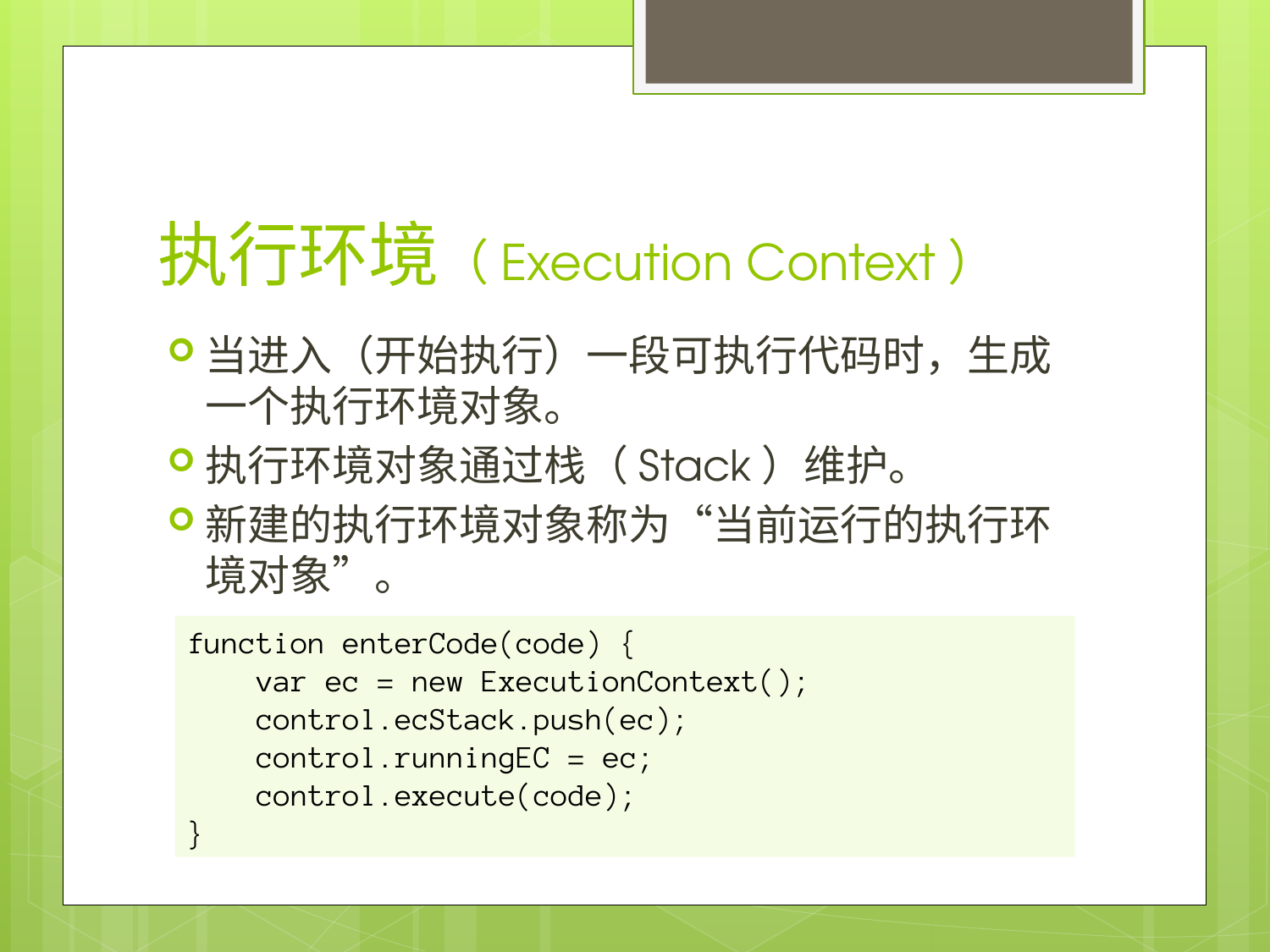

# 执行环境（Execution Context）
当进入（开始执行）一段可执行代码时，生成一个执行环境对象。
执行环境对象通过栈（Stack）维护。
新建的执行环境对象称为“当前运行的执行环境对象”。
function enterCode(code) {
    var ec = new ExecutionContext();
    control.ecStack.push(ec);
    control.runningEC = ec;
    control.execute(code);
}